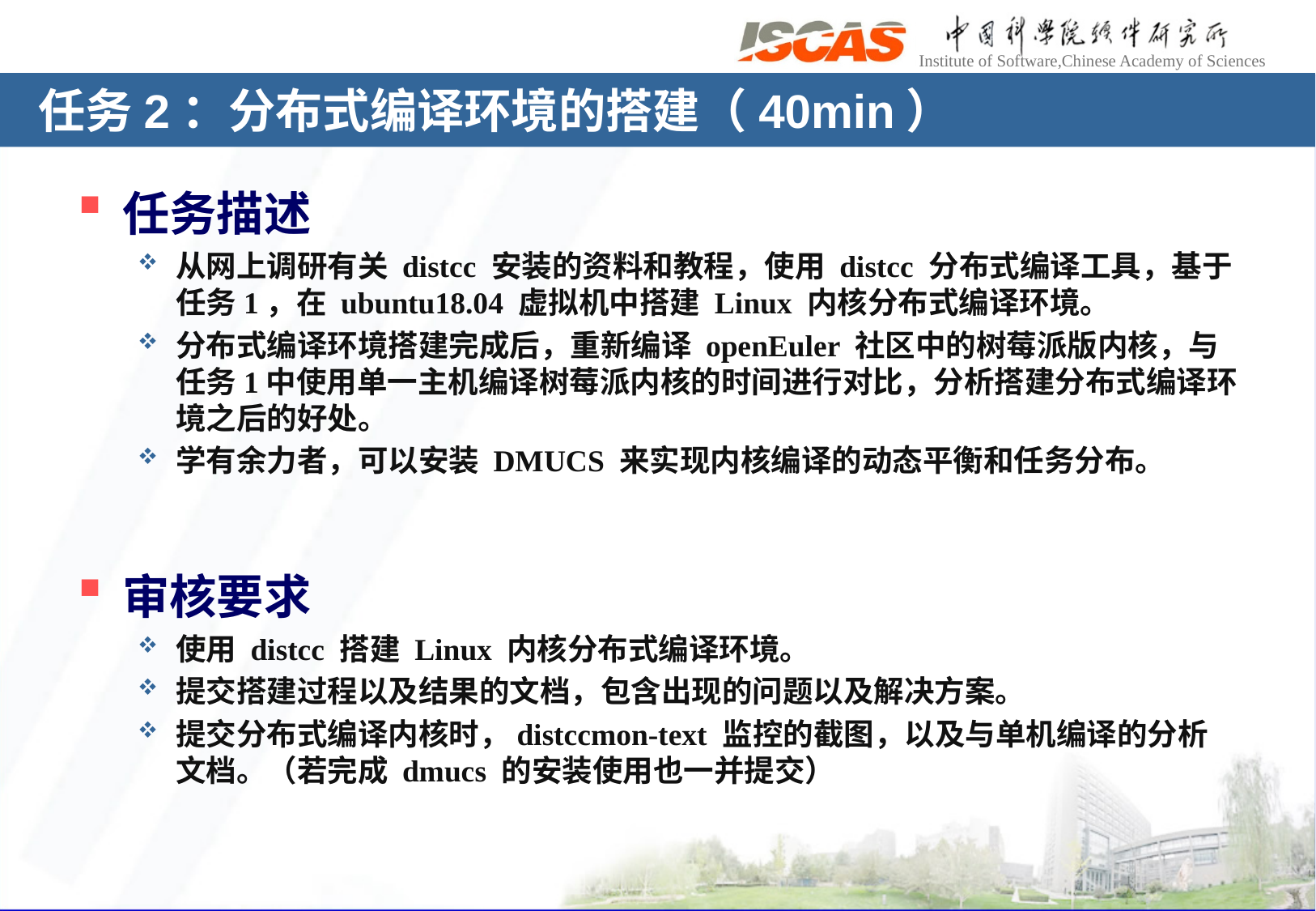

# 任务2：分布式编译环境的搭建（40min）
任务描述
从网上调研有关 distcc 安装的资料和教程，使用 distcc 分布式编译工具，基于任务1，在 ubuntu18.04 虚拟机中搭建 Linux 内核分布式编译环境。
分布式编译环境搭建完成后，重新编译 openEuler 社区中的树莓派版内核，与任务1中使用单一主机编译树莓派内核的时间进行对比，分析搭建分布式编译环境之后的好处。
学有余力者，可以安装 DMUCS 来实现内核编译的动态平衡和任务分布。

审核要求
使用 distcc 搭建 Linux 内核分布式编译环境。
提交搭建过程以及结果的文档，包含出现的问题以及解决方案。
提交分布式编译内核时，distccmon-text 监控的截图，以及与单机编译的分析文档。（若完成 dmucs 的安装使用也一并提交）